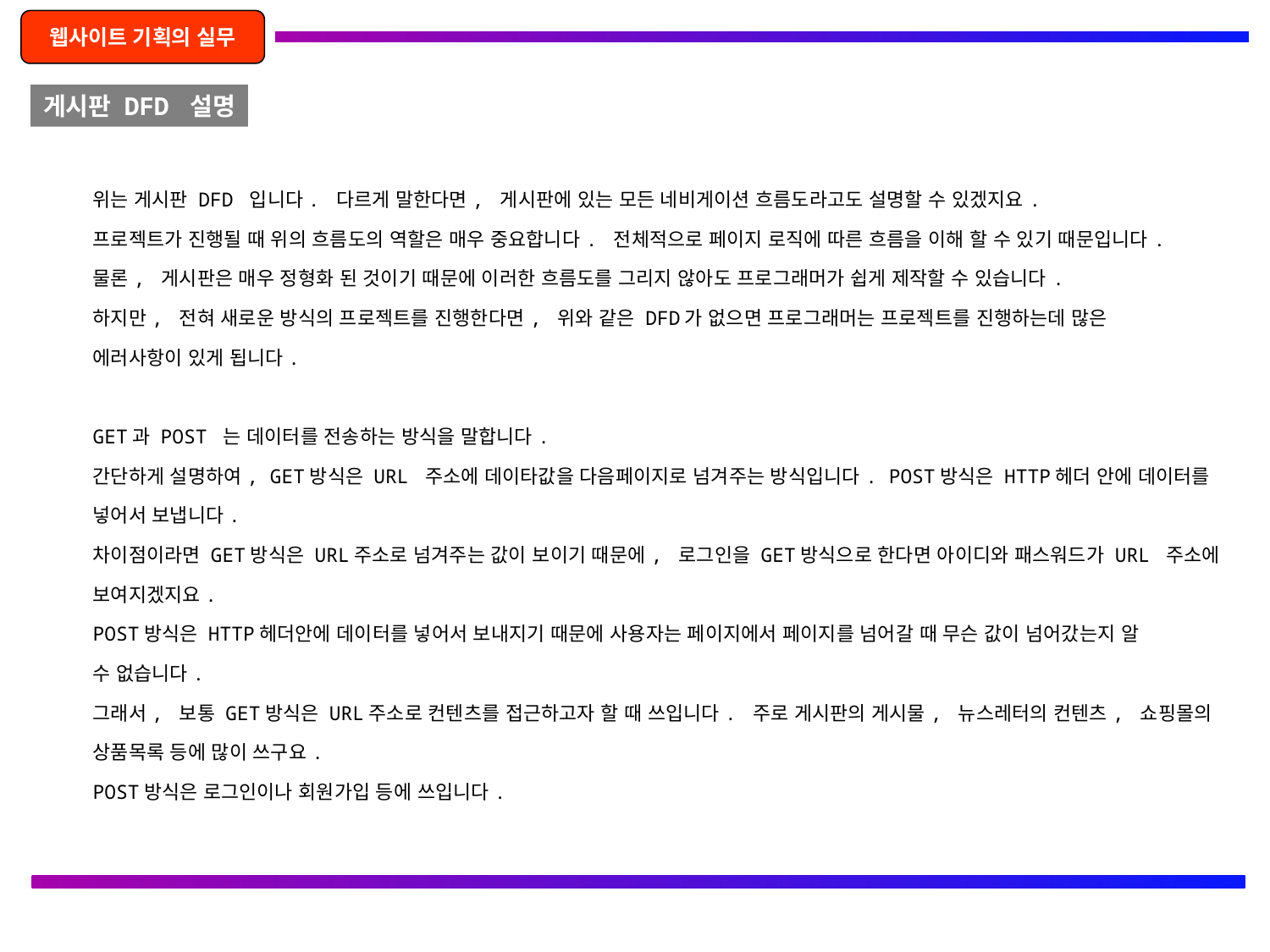

웹사이트 기획의 실무

게시판 DFD 설명
위는 게시판 DFD 입니다. 다르게 말한다면, 게시판에 있는 모든 네비게이션 흐름도라고도 설명할 수 있겠지요.
프로젝트가 진행될 때 위의 흐름도의 역할은 매우 중요합니다. 전체적으로 페이지 로직에 따른 흐름을 이해 할 수 있기 때문입니다.
물론, 게시판은 매우 정형화 된 것이기 때문에 이러한 흐름도를 그리지 않아도 프로그래머가 쉽게 제작할 수 있습니다.
하지만, 전혀 새로운 방식의 프로젝트를 진행한다면, 위와 같은 DFD가 없으면 프로그래머는 프로젝트를 진행하는데 많은
에러사항이 있게 됩니다.

GET과 POST 는 데이터를 전송하는 방식을 말합니다.
간단하게 설명하여, GET방식은 URL 주소에 데이타값을 다음페이지로 넘겨주는 방식입니다. POST방식은 HTTP헤더 안에 데이터를
넣어서 보냅니다.
차이점이라면 GET방식은 URL주소로 넘겨주는 값이 보이기 때문에, 로그인을 GET방식으로 한다면 아이디와 패스워드가 URL 주소에
보여지겠지요.
POST방식은 HTTP헤더안에 데이터를 넣어서 보내지기 때문에 사용자는 페이지에서 페이지를 넘어갈 때 무슨 값이 넘어갔는지 알
수 없습니다.
그래서, 보통 GET방식은 URL주소로 컨텐츠를 접근하고자 할 때 쓰입니다. 주로 게시판의 게시물, 뉴스레터의 컨텐츠, 쇼핑몰의
상품목록 등에 많이 쓰구요.
POST방식은 로그인이나 회원가입 등에 쓰입니다.